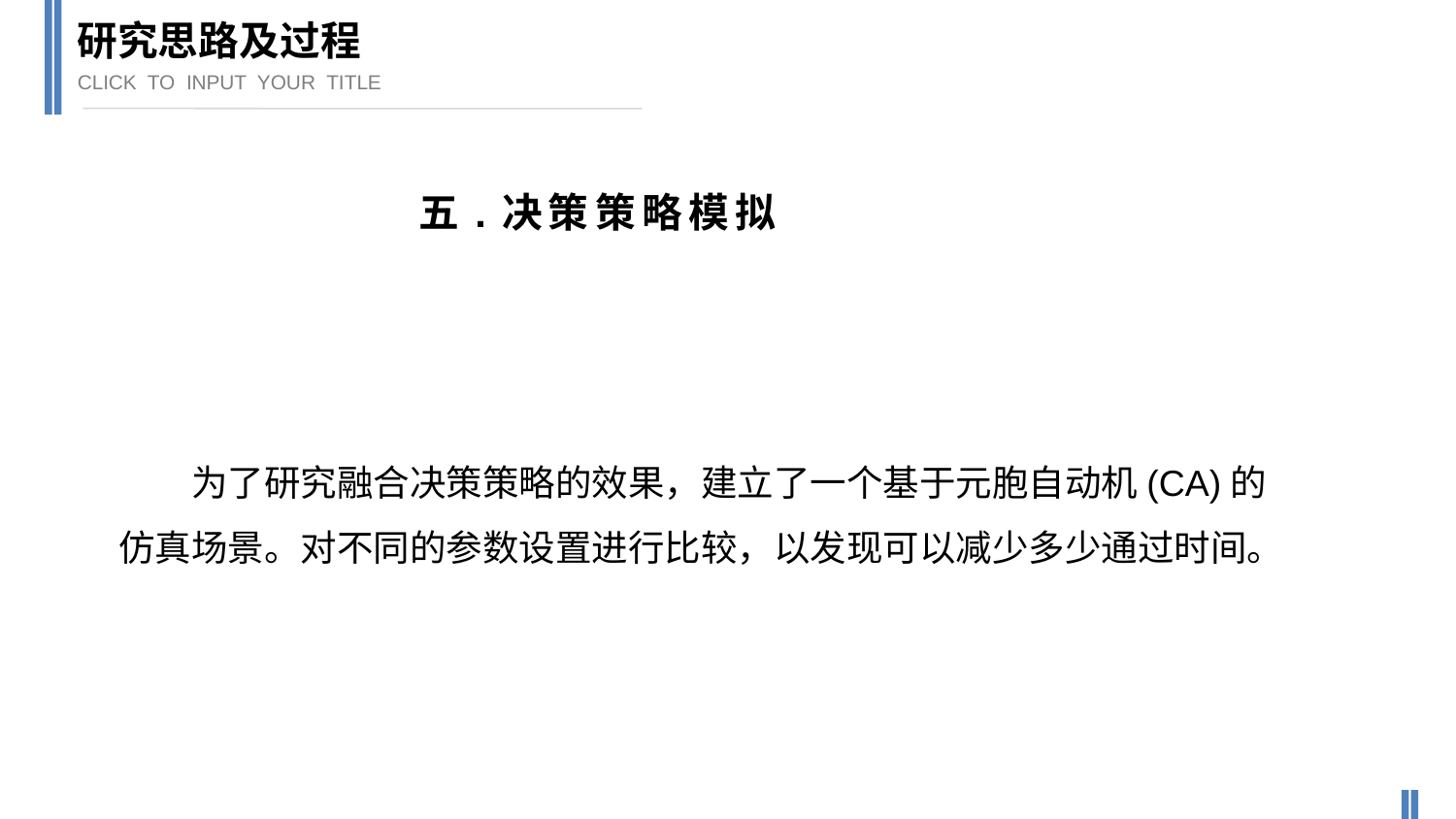

研究思路及过程
CLICK  TO  INPUT  YOUR  TITLE
五.决策策略模拟
为了研究融合决策策略的效果，建立了一个基于元胞自动机(CA)的仿真场景。对不同的参数设置进行比较，以发现可以减少多少通过时间。